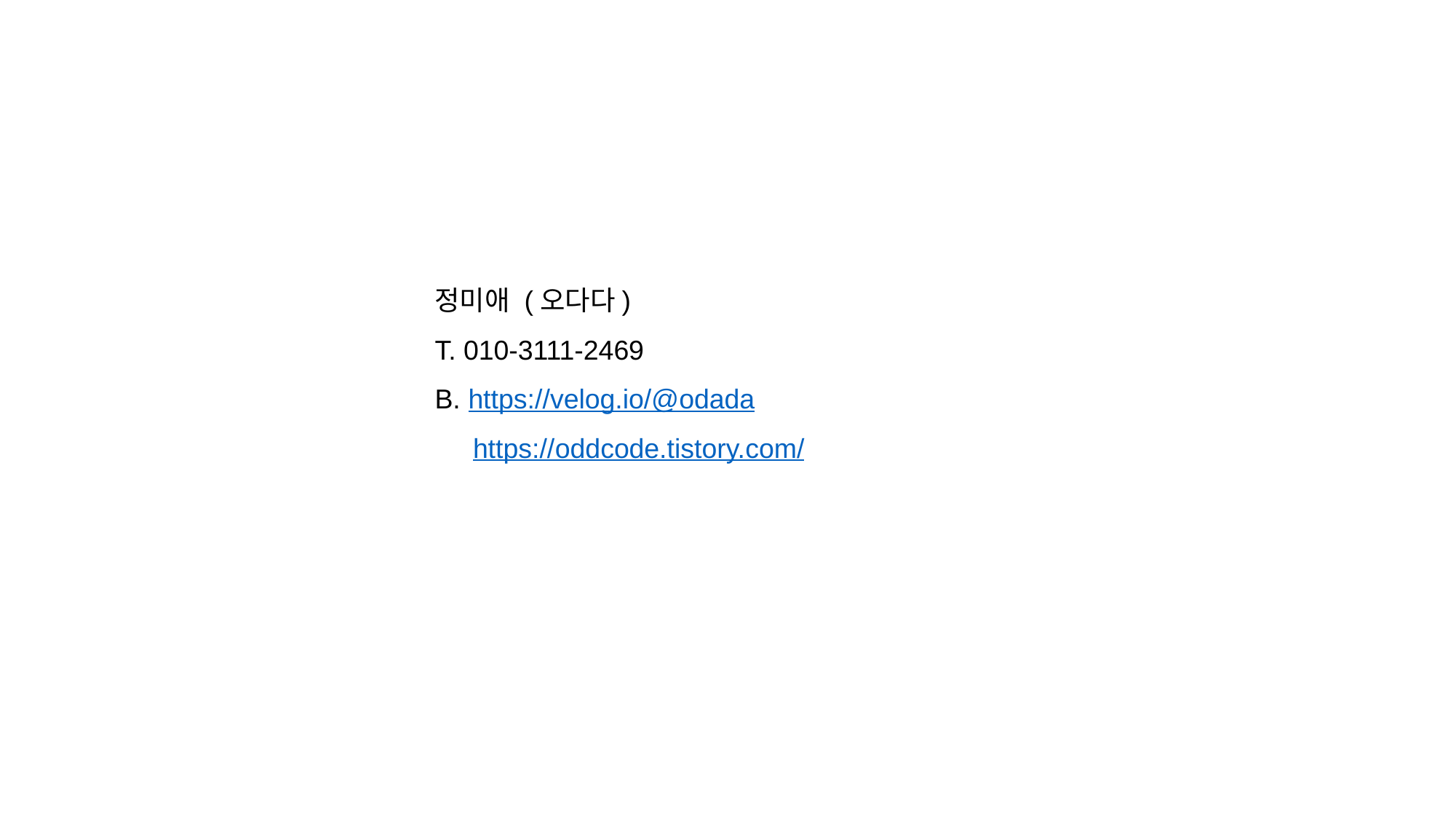

정미애 (오다다)
T. 010-3111-2469
B. https://velog.io/@odada
     https://oddcode.tistory.com/